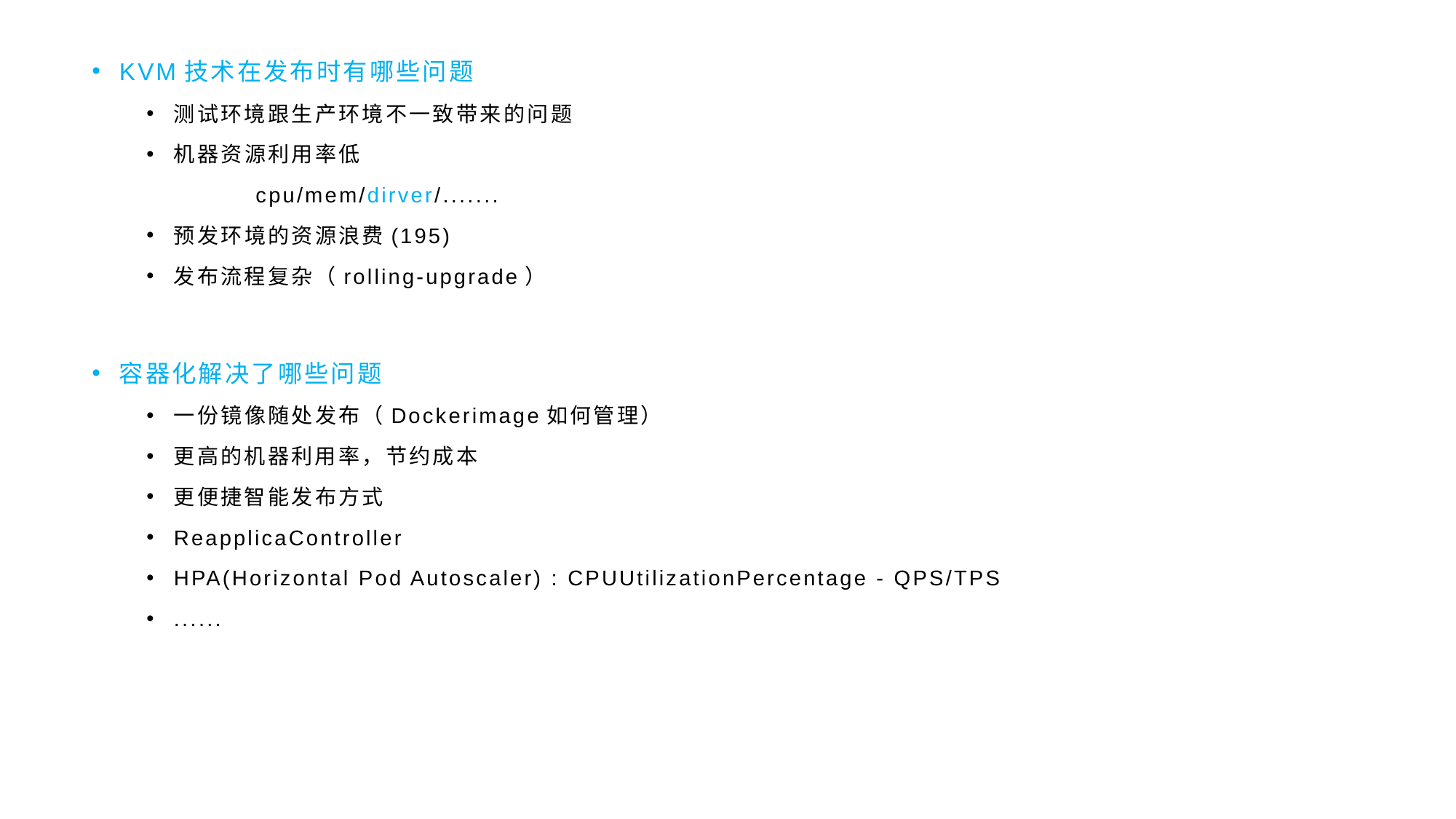

KVM技术在发布时有哪些问题
测试环境跟生产环境不一致带来的问题
机器资源利用率低
	cpu/mem/dirver/.......
预发环境的资源浪费(195)
发布流程复杂（rolling-upgrade）

容器化解决了哪些问题
一份镜像随处发布（Dockerimage如何管理）
更高的机器利用率，节约成本
更便捷智能发布方式
ReapplicaController
HPA(Horizontal Pod Autoscaler) : CPUUtilizationPercentage - QPS/TPS
......